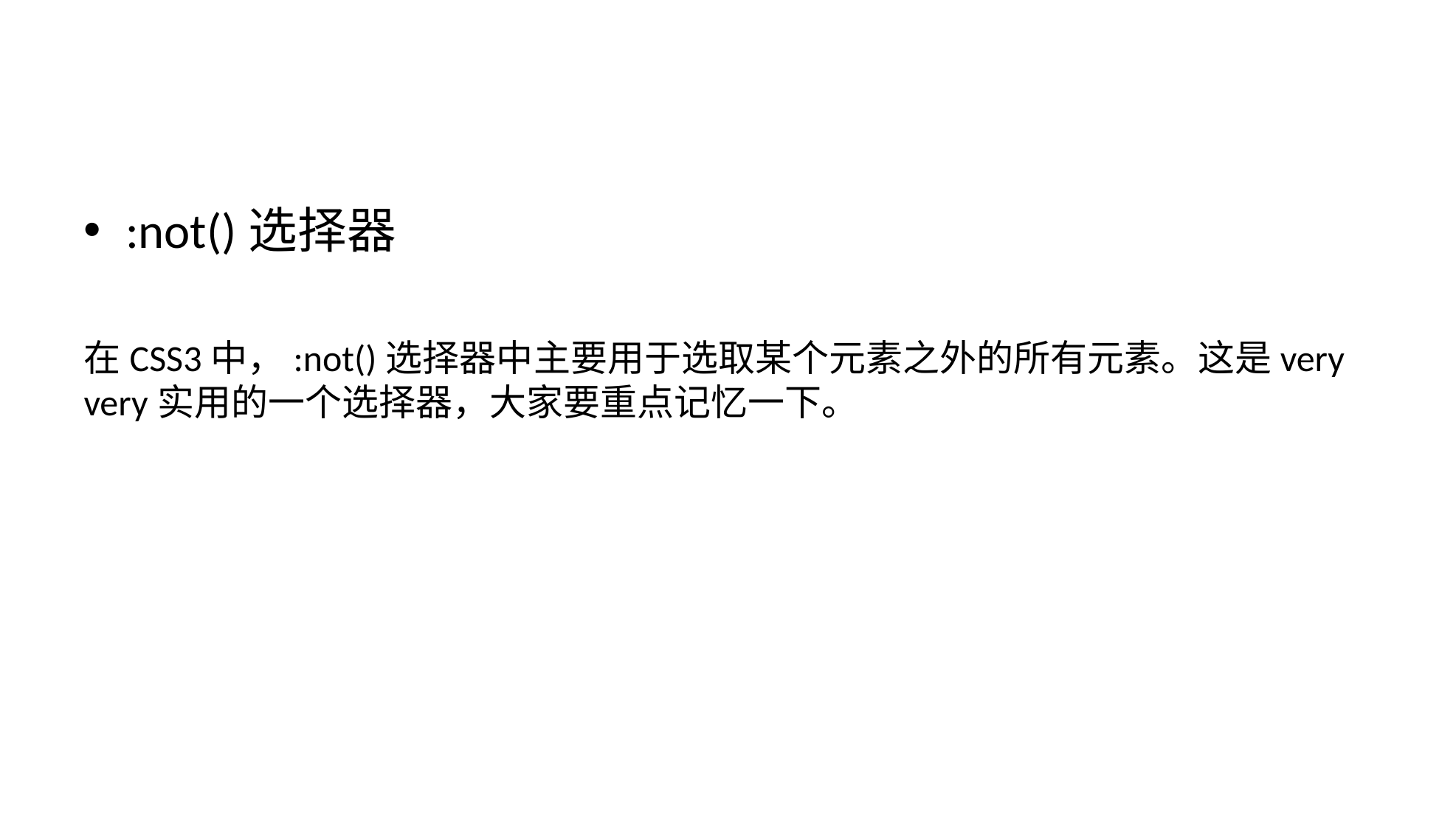

#
:not()选择器

在CSS3中，:not()选择器中主要用于选取某个元素之外的所有元素。这是very very实用的一个选择器，大家要重点记忆一下。